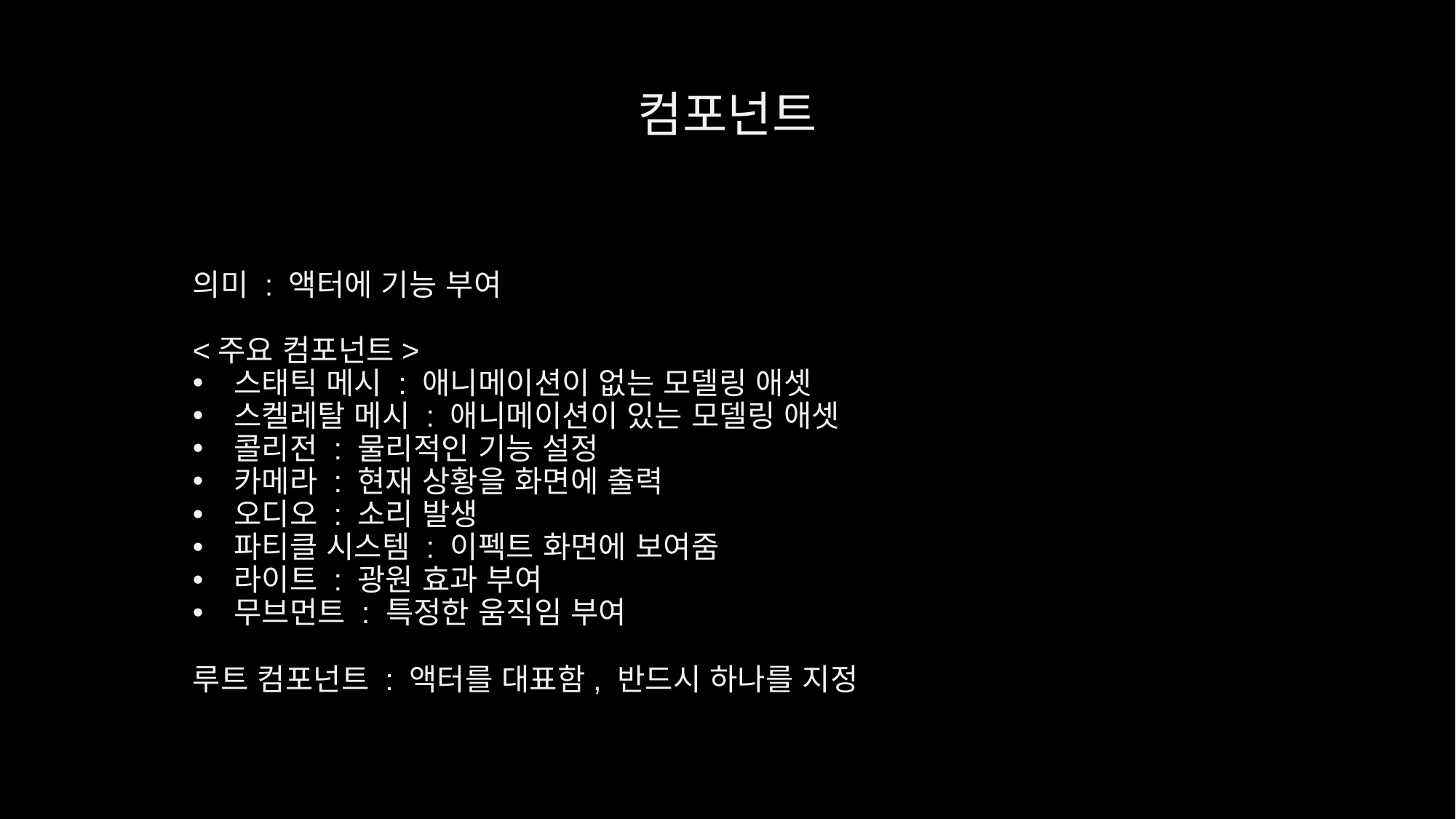

# 컴포넌트

의미 : 액터에 기능 부여

<주요 컴포넌트>
스태틱 메시 : 애니메이션이 없는 모델링 애셋
스켈레탈 메시 : 애니메이션이 있는 모델링 애셋
콜리전 : 물리적인 기능 설정
카메라 : 현재 상황을 화면에 출력
오디오 : 소리 발생
파티클 시스템 : 이펙트 화면에 보여줌
라이트 : 광원 효과 부여
무브먼트 : 특정한 움직임 부여

루트 컴포넌트 : 액터를 대표함, 반드시 하나를 지정